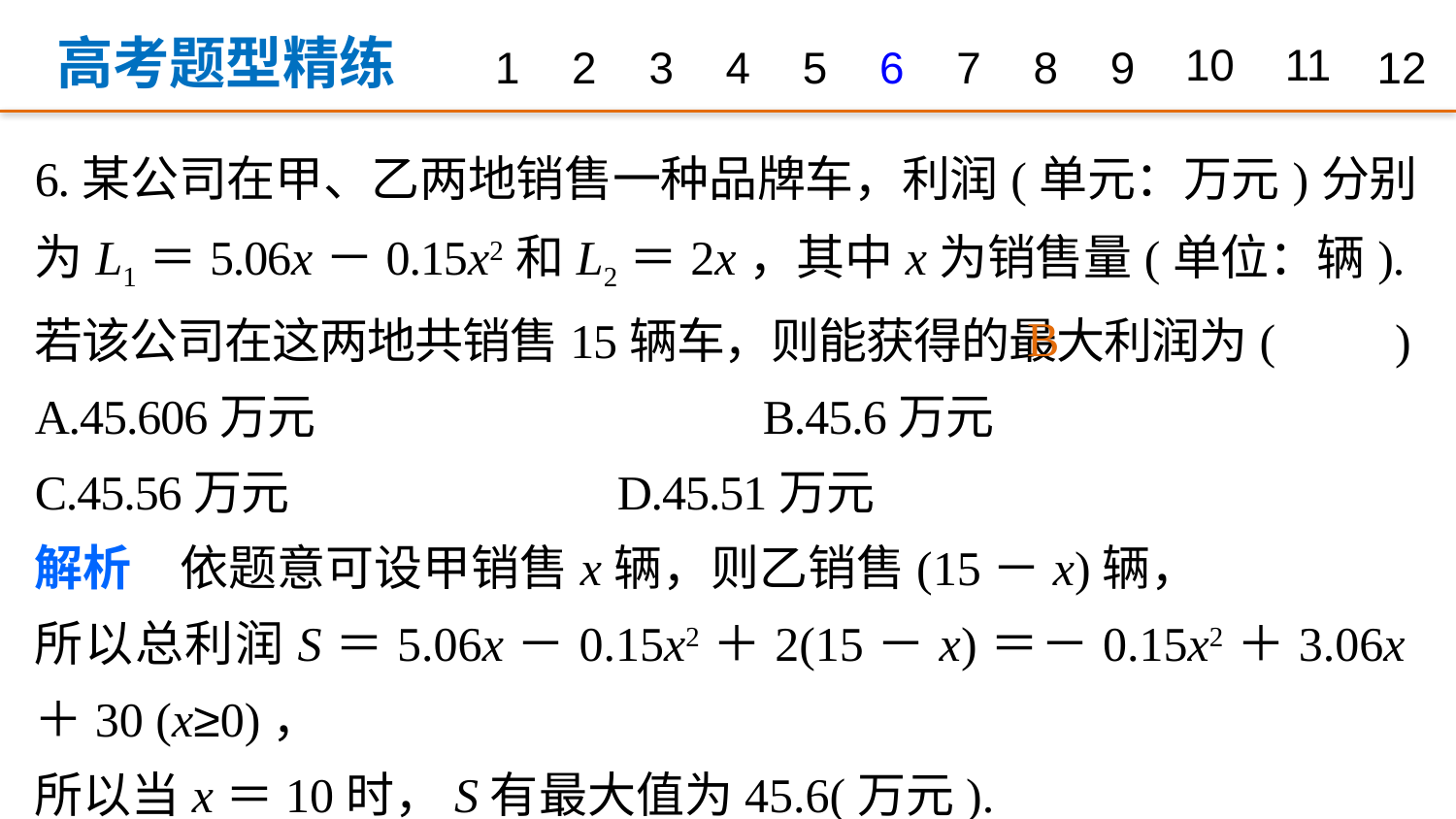

高考题型精练
1
2
3
4
5
6
7
8
9
10
11
12
6.某公司在甲、乙两地销售一种品牌车，利润(单元：万元)分别为L1＝5.06x－0.15x2和L2＝2x，其中x为销售量(单位：辆).若该公司在这两地共销售15辆车，则能获得的最大利润为(　　)
A.45.606万元  			B.45.6万元
C.45.56万元  			D.45.51万元
解析　依题意可设甲销售x辆，则乙销售(15－x)辆，
所以总利润S＝5.06x－0.15x2＋2(15－x)＝－0.15x2＋3.06x＋30 (x≥0)，
所以当x＝10时，S有最大值为45.6(万元).
B